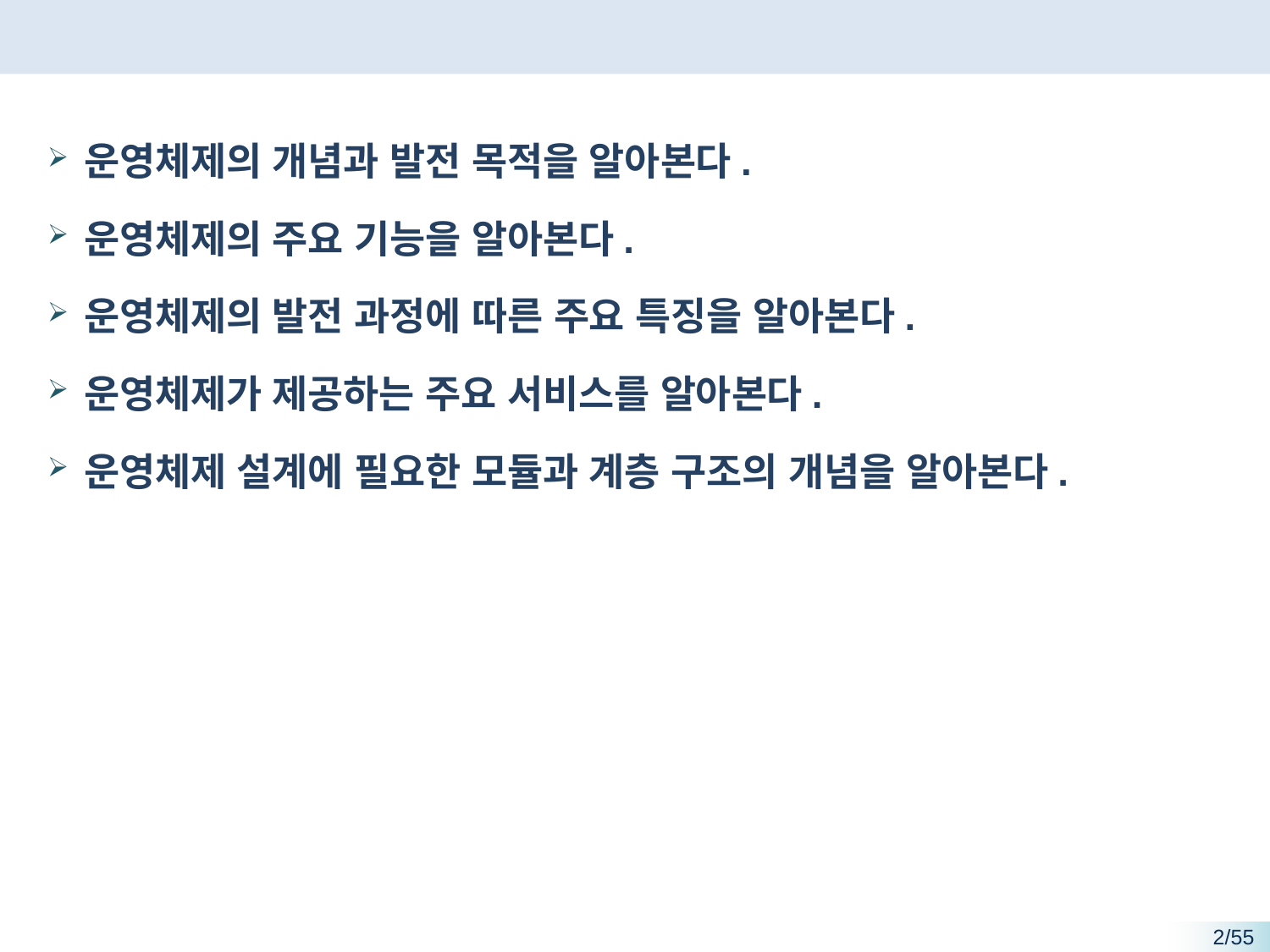

#
운영체제의 개념과 발전 목적을 알아본다.
운영체제의 주요 기능을 알아본다.
운영체제의 발전 과정에 따른 주요 특징을 알아본다.
운영체제가 제공하는 주요 서비스를 알아본다.
운영체제 설계에 필요한 모듈과 계층 구조의 개념을 알아본다.